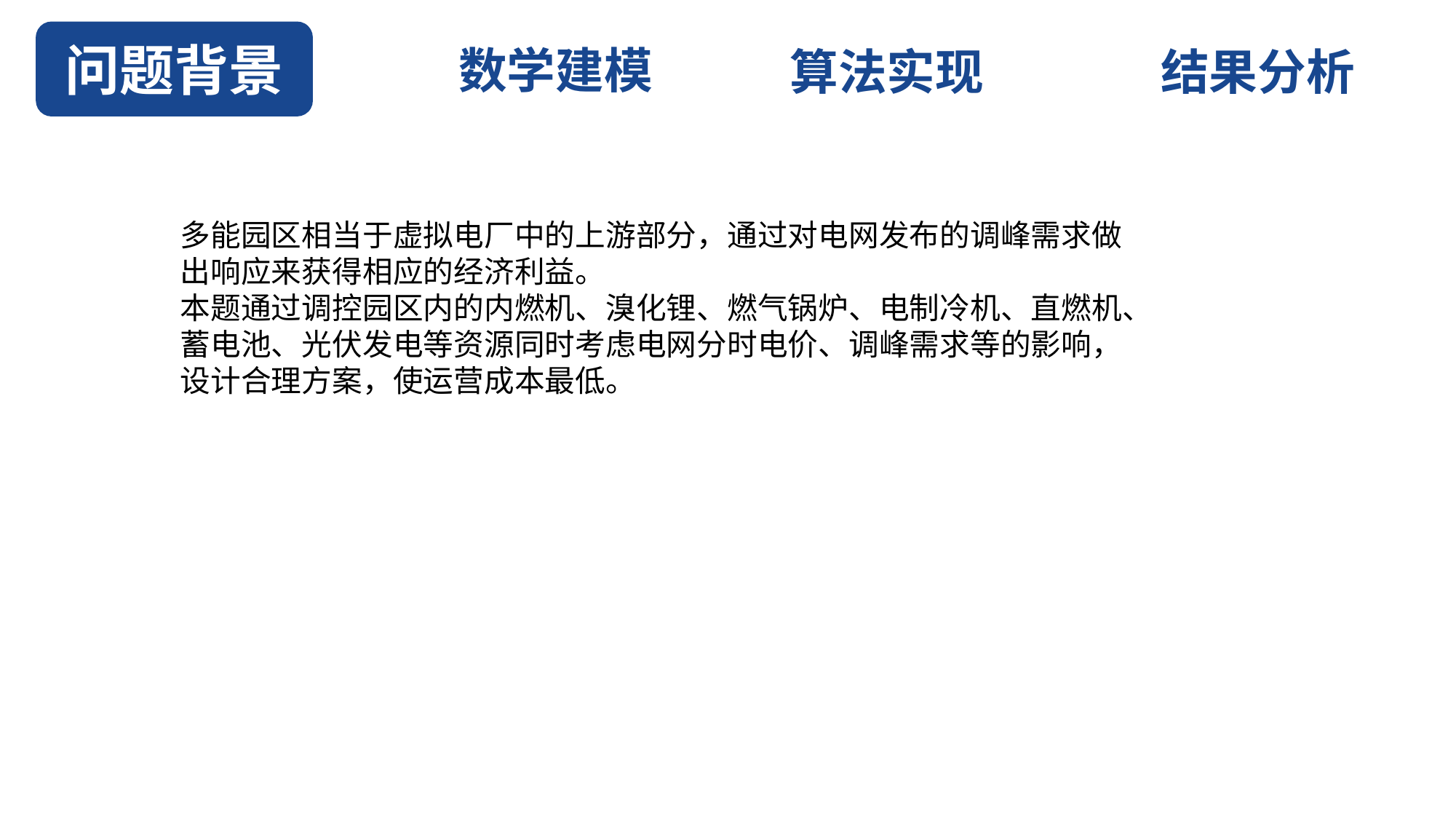

问题背景
数学建模
算法实现
结果分析
多能园区相当于虚拟电厂中的上游部分，通过对电网发布的调峰需求做出响应来获得相应的经济利益。
本题通过调控园区内的内燃机、溴化锂、燃气锅炉、电制冷机、直燃机、蓄电池、光伏发电等资源同时考虑电网分时电价、调峰需求等的影响，设计合理方案，使运营成本最低。